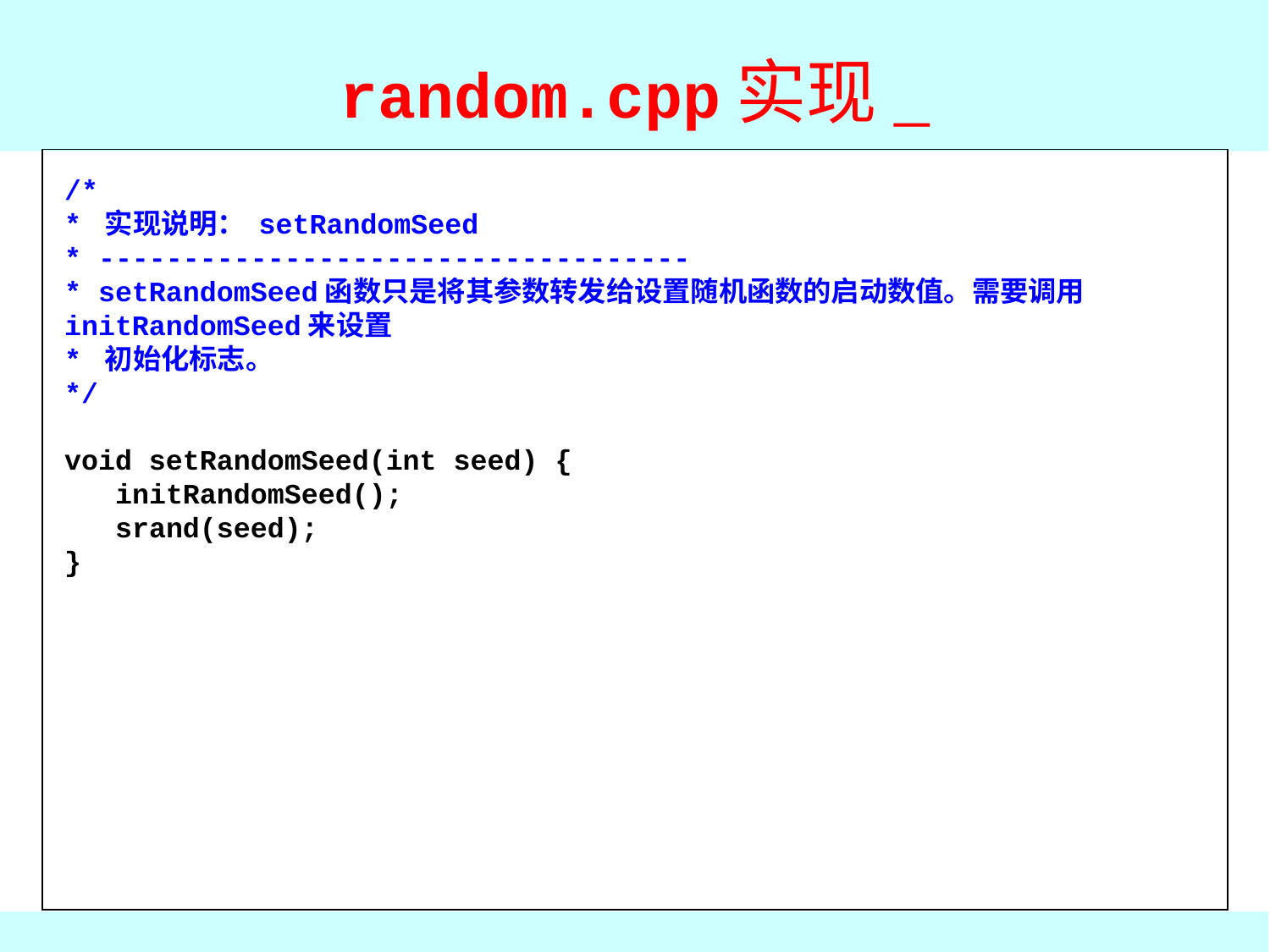

# random.cpp实现_

/*
* 实现说明： setRandomSeed
* -----------------------------------
* setRandomSeed函数只是将其参数转发给设置随机函数的启动数值。需要调用initRandomSeed来设置
* 初始化标志。
*/

void setRandomSeed(int seed) {
   initRandomSeed();
   srand(seed);
}
/*
* 实施说明： randomChance
* ----------------------------------
* randomChance 的代码调用randomReal(0, 1) 然后检查
* 结果是否小于请求的概率。
*/

布尔 随机机会（双 p ) {
   初始化随机种子（）；
返回随机实数(0, 1) < p;
}

布尔随机布尔（）{
返回随机机会（0.5）；
}